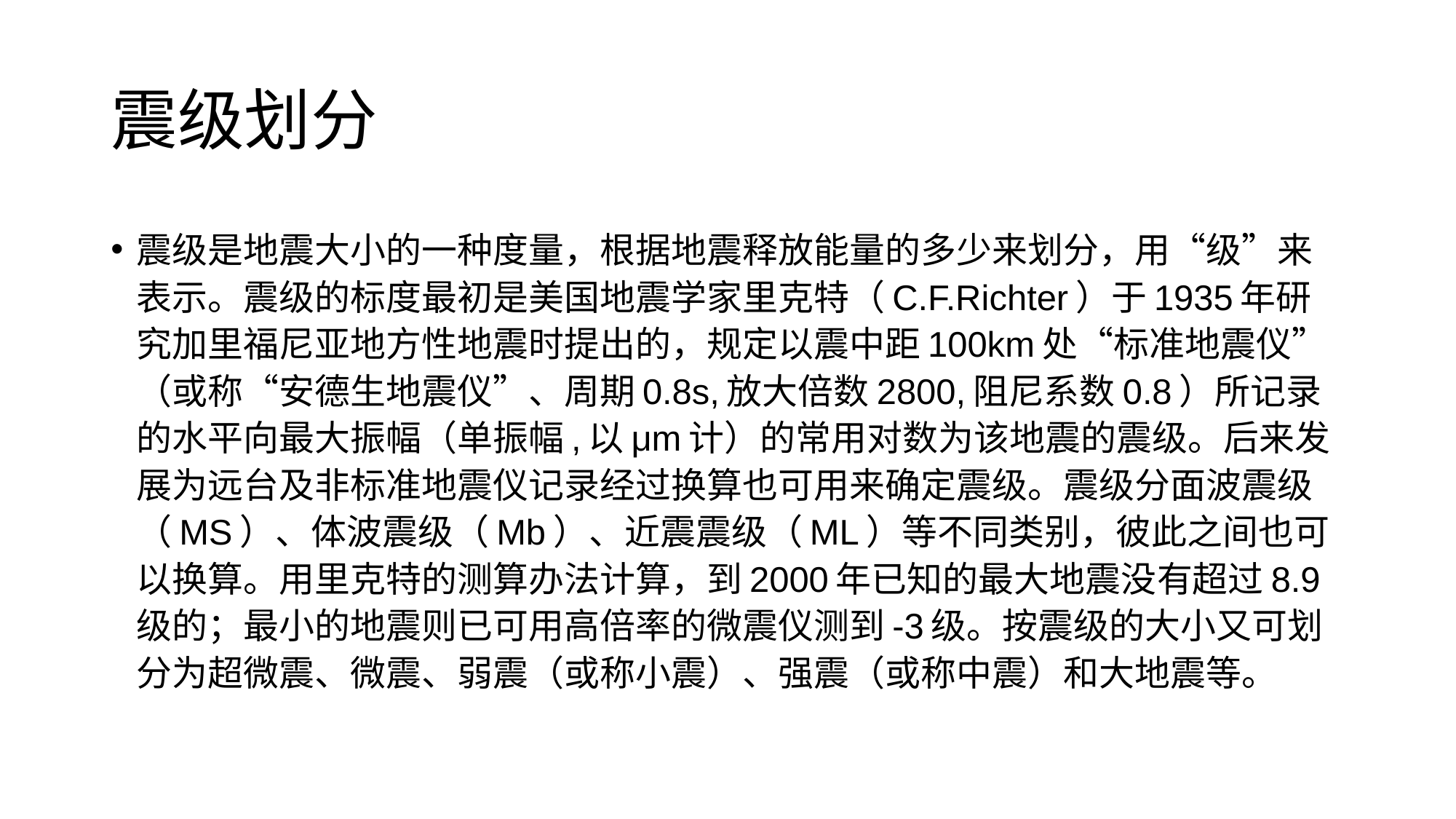

# 震级划分
震级是地震大小的一种度量，根据地震释放能量的多少来划分，用“级”来表示。震级的标度最初是美国地震学家里克特（C.F.Richter）于1935年研究加里福尼亚地方性地震时提出的，规定以震中距100km处“标准地震仪”（或称“安德生地震仪”、周期0.8s,放大倍数2800,阻尼系数0.8）所记录的水平向最大振幅（单振幅,以μm计）的常用对数为该地震的震级。后来发展为远台及非标准地震仪记录经过换算也可用来确定震级。震级分面波震级（MS）、体波震级（Mb）、近震震级（ML）等不同类别，彼此之间也可以换算。用里克特的测算办法计算，到2000年已知的最大地震没有超过8.9级的；最小的地震则已可用高倍率的微震仪测到-3级。按震级的大小又可划分为超微震、微震、弱震（或称小震）、强震（或称中震）和大地震等。